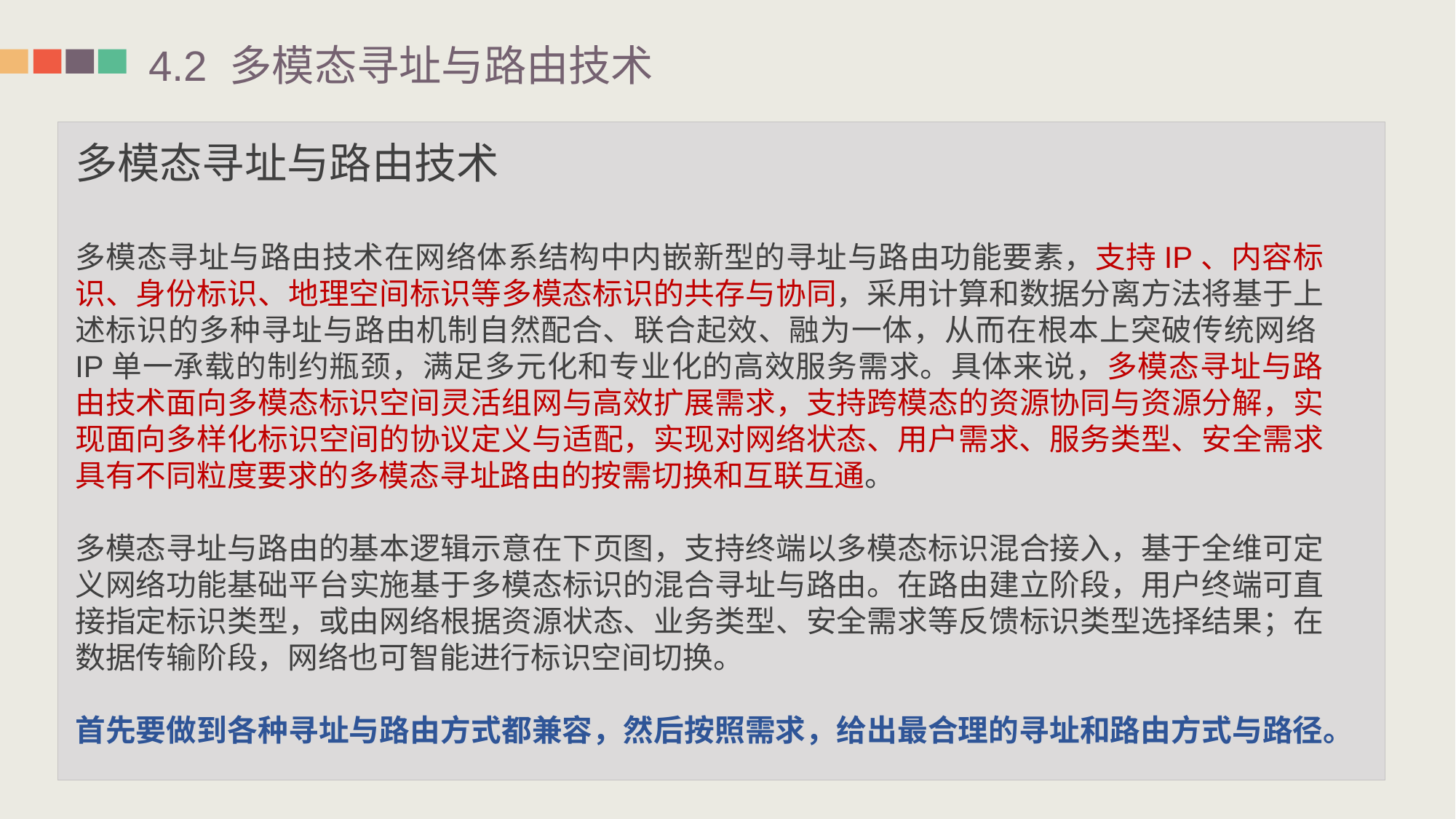

4.2 多模态寻址与路由技术

多模态寻址与路由技术

多模态寻址与路由技术在网络体系结构中内嵌新型的寻址与路由功能要素，支持IP、内容标识、身份标识、地理空间标识等多模态标识的共存与协同，采用计算和数据分离方法将基于上述标识的多种寻址与路由机制自然配合、联合起效、融为一体，从而在根本上突破传统网络IP单一承载的制约瓶颈，满足多元化和专业化的高效服务需求。具体来说，多模态寻址与路由技术面向多模态标识空间灵活组网与高效扩展需求，支持跨模态的资源协同与资源分解，实现面向多样化标识空间的协议定义与适配，实现对网络状态、用户需求、服务类型、安全需求具有不同粒度要求的多模态寻址路由的按需切换和互联互通。

多模态寻址与路由的基本逻辑示意在下页图，支持终端以多模态标识混合接入，基于全维可定义网络功能基础平台实施基于多模态标识的混合寻址与路由。在路由建立阶段，用户终端可直接指定标识类型，或由网络根据资源状态、业务类型、安全需求等反馈标识类型选择结果；在数据传输阶段，网络也可智能进行标识空间切换。

首先要做到各种寻址与路由方式都兼容，然后按照需求，给出最合理的寻址和路由方式与路径。